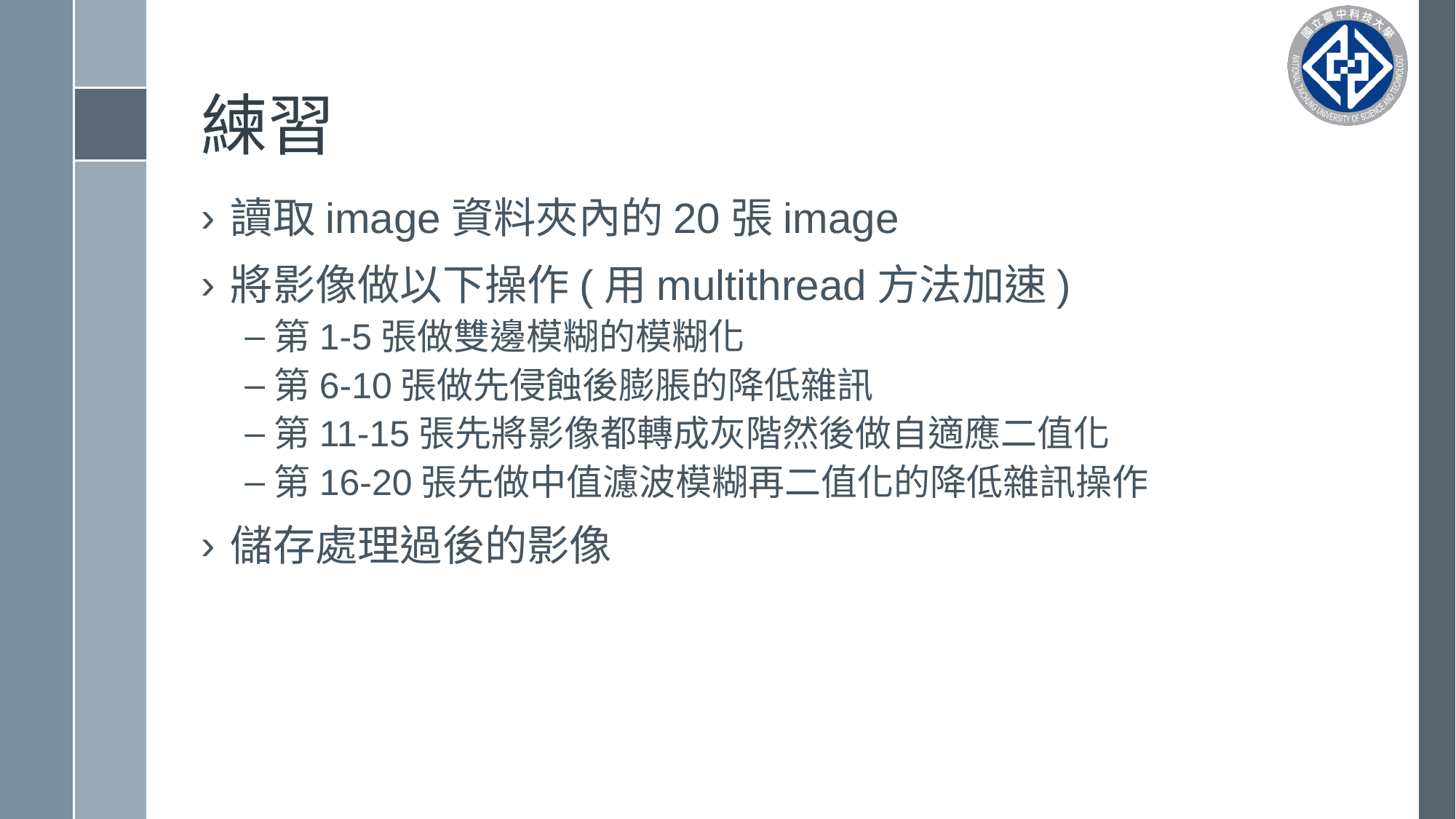

# 練習
讀取image資料夾內的20張image
將影像做以下操作(用multithread方法加速)
第1-5張做雙邊模糊的模糊化
第6-10張做先侵蝕後膨脹的降低雜訊
第11-15張先將影像都轉成灰階然後做自適應二值化
第16-20張先做中值濾波模糊再二值化的降低雜訊操作
儲存處理過後的影像